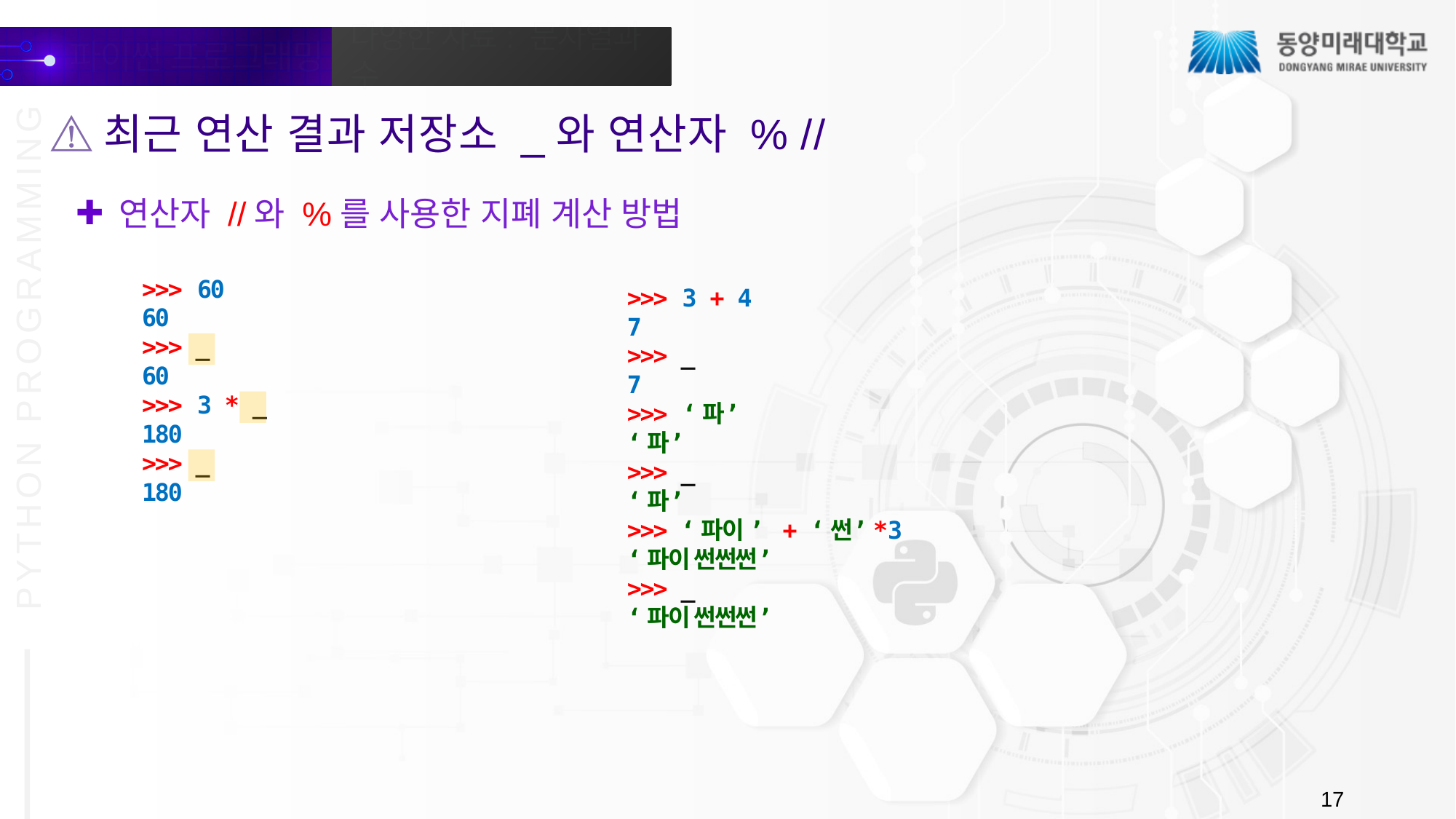

최근 연산 결과 저장소 _와 연산자 % //
연산자 //와 %를 사용한 지폐 계산 방법
>>> 60
60
>>> _
60
>>> 3 * _
180
>>> _
180
>>> 3 + 4
7
>>> _
7
>>> ‘파’
‘파’
>>> _
‘파’
>>> ‘파이 ’ + ‘썬’*3
‘파이 썬썬썬’
>>> _
‘파이 썬썬썬’

17